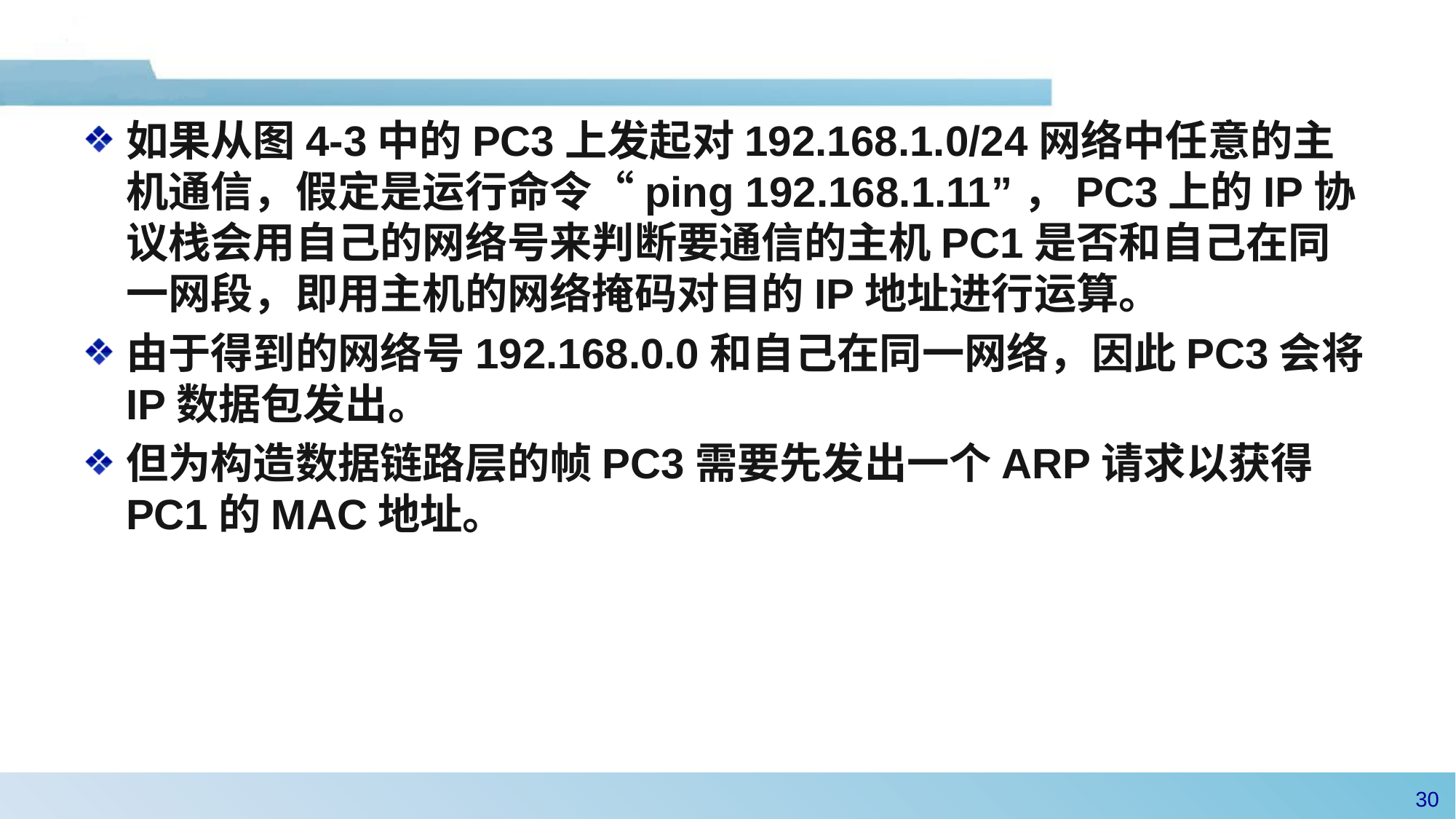

如果从图4-3中的PC3上发起对192.168.1.0/24网络中任意的主机通信，假定是运行命令“ping 192.168.1.11”，PC3上的IP协议栈会用自己的网络号来判断要通信的主机PC1是否和自己在同一网段，即用主机的网络掩码对目的IP地址进行运算。
由于得到的网络号192.168.0.0和自己在同一网络，因此PC3会将IP数据包发出。
但为构造数据链路层的帧PC3需要先发出一个ARP请求以获得PC1的MAC地址。

30